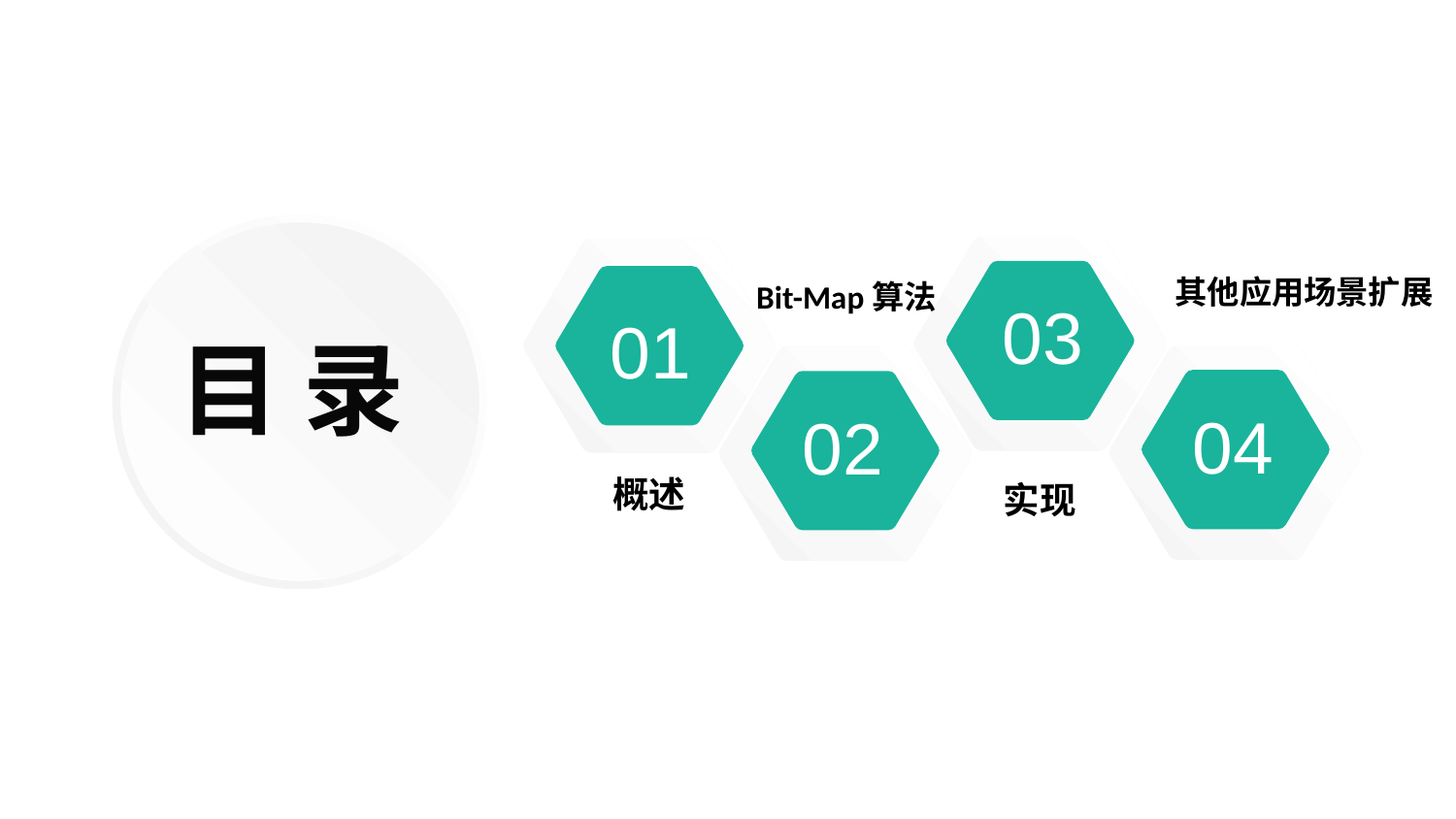

03

01
其他应用场景扩展
Bit-Map算法
目 录

04

02
概述
实现